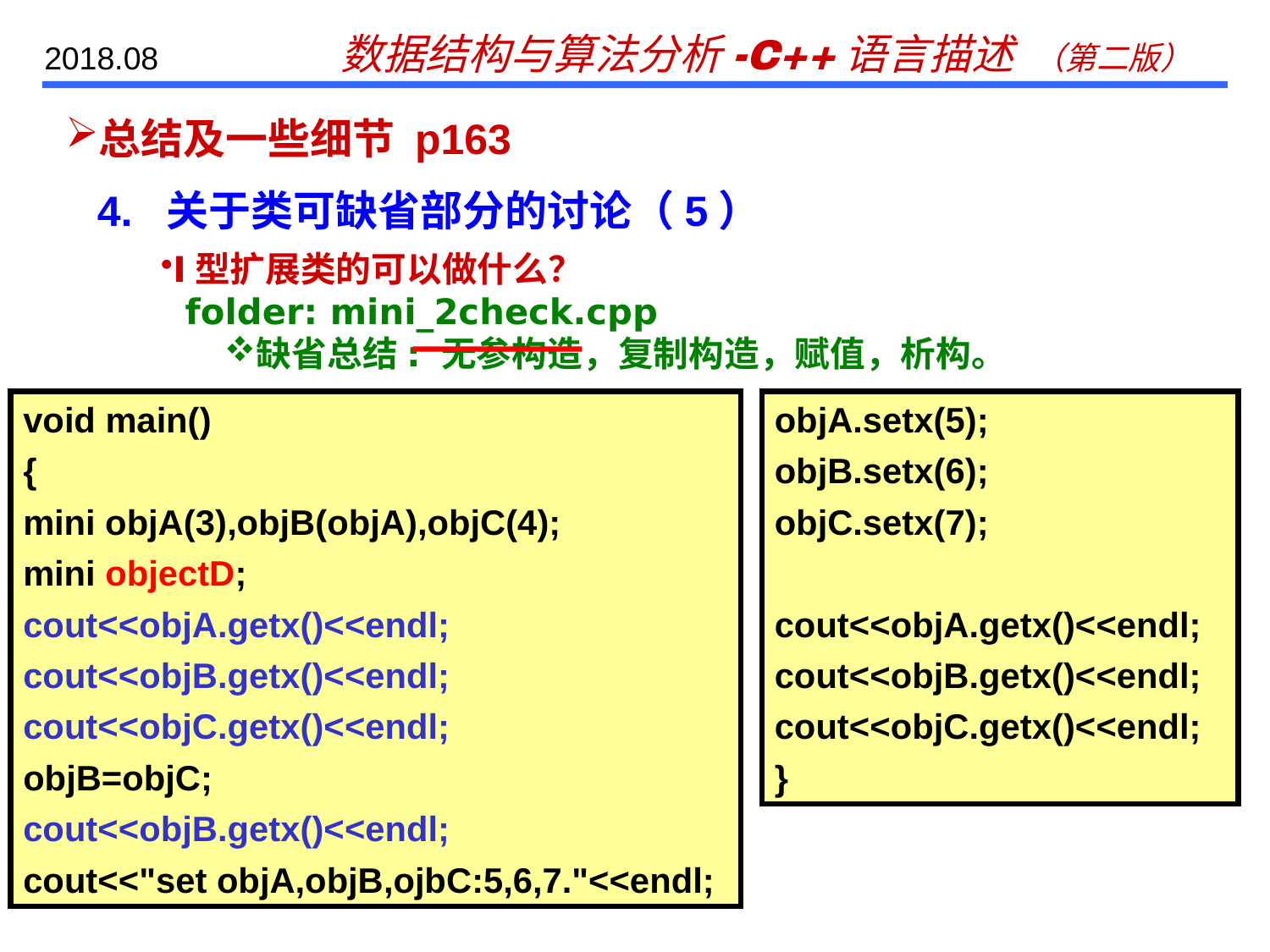

# 总结及一些细节 p163
4.  关于类可缺省部分的讨论（5）
I型扩展类的可以做什么？
  folder: mini_2check.cpp
缺省总结: 无参构造，复制构造，赋值，析构。

void main()
{
mini objA(3),objB(objA),objC(4);
mini objectD;
cout<<objA.getx()<<endl;
cout<<objB.getx()<<endl;
cout<<objC.getx()<<endl;
objB=objC;
cout<<objB.getx()<<endl;
cout<<"set objA,objB,ojbC:5,6,7."<<endl;
objA.setx(5);
objB.setx(6);
objC.setx(7);

cout<<objA.getx()<<endl;
cout<<objB.getx()<<endl;
cout<<objC.getx()<<endl;
}